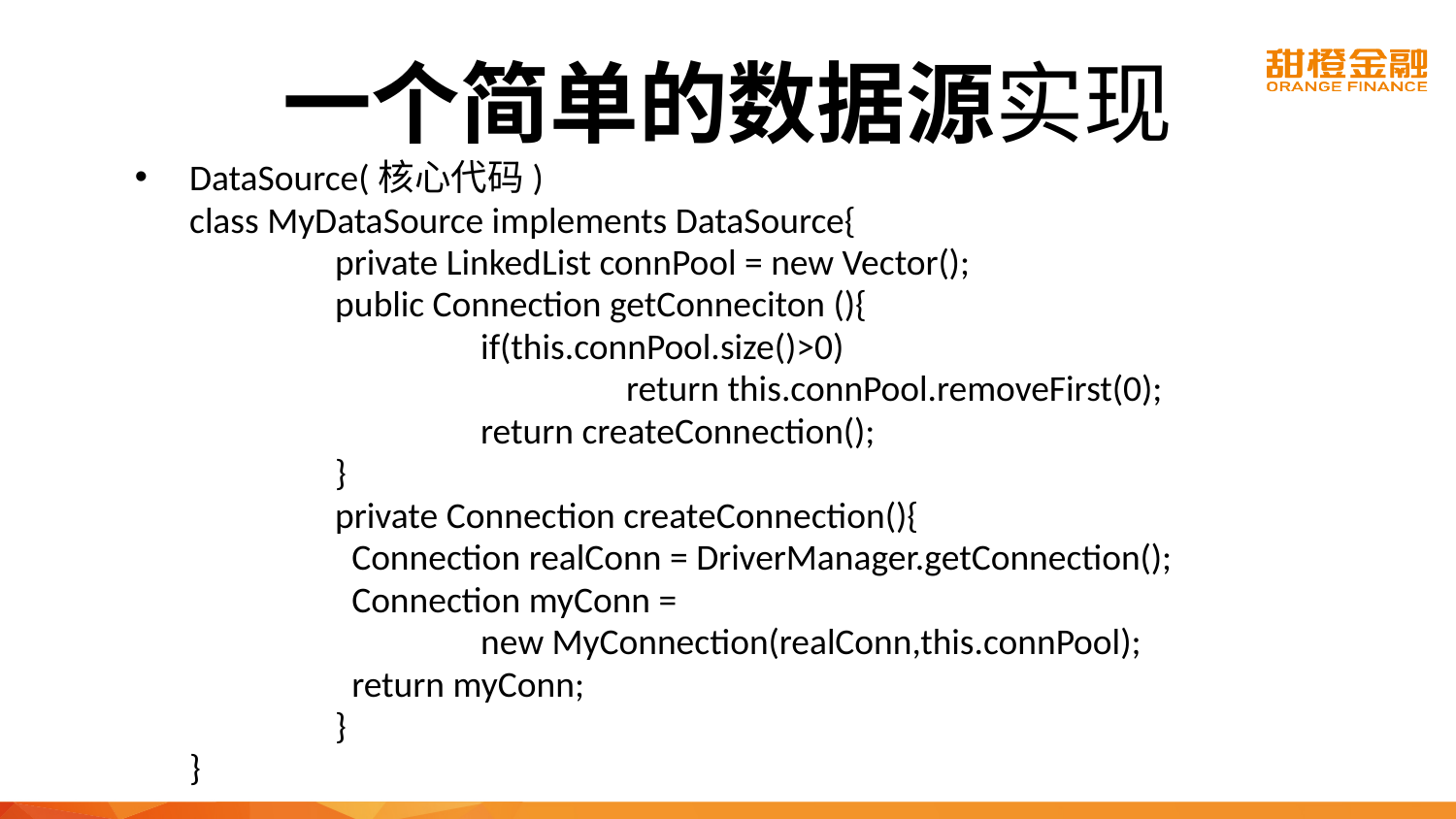

# 一个简单的数据源实现
DataSource(核心代码)
	class MyDataSource implements DataSource{
		private LinkedList connPool = new Vector();
		public Connection getConneciton (){
			if(this.connPool.size()>0)
				return this.connPool.removeFirst(0);
			return createConnection();
		}
		private Connection createConnection(){
		  Connection realConn = DriverManager.getConnection();
		  Connection myConn =
			new MyConnection(realConn,this.connPool);
		  return myConn;
		}
	}